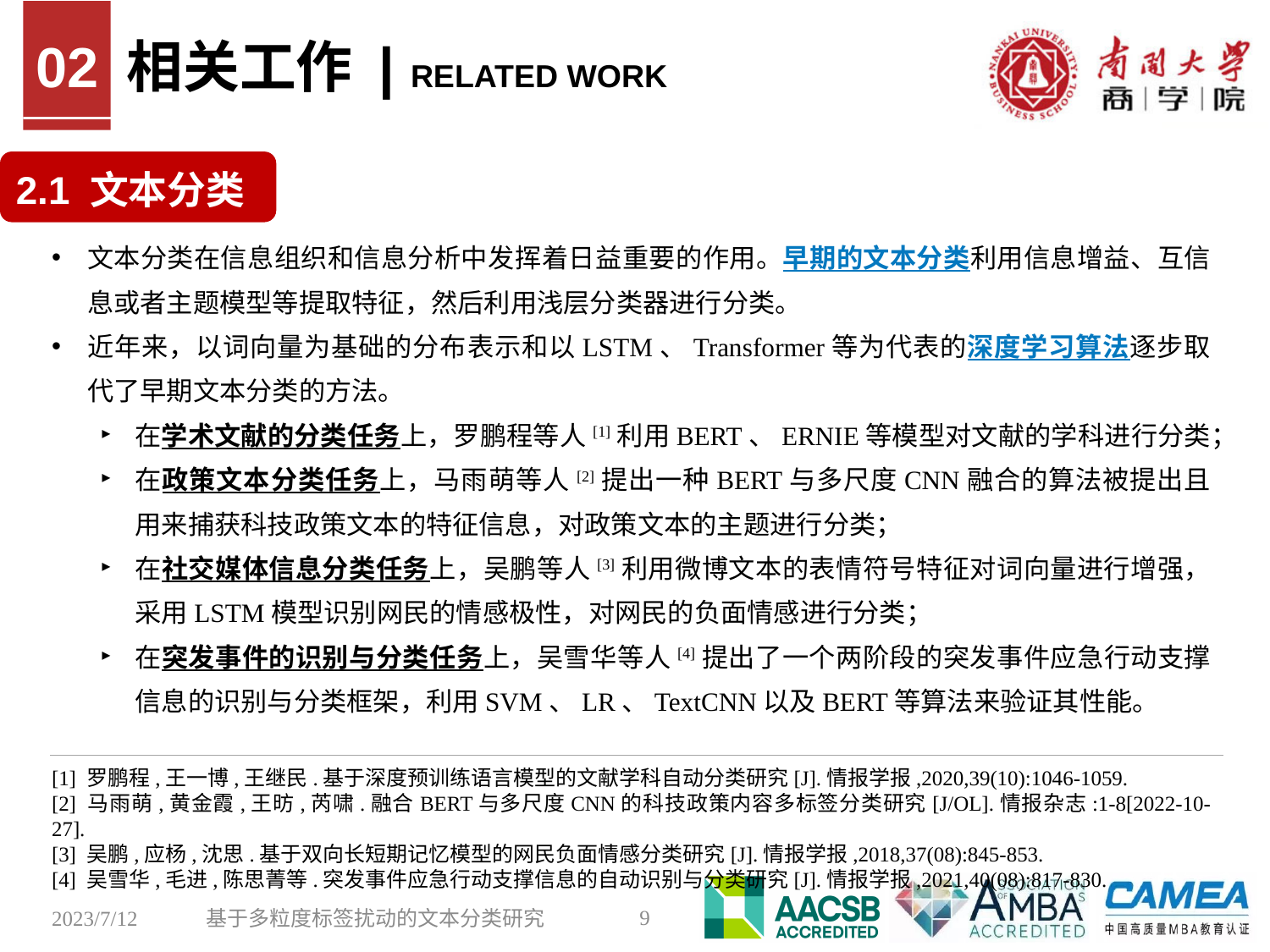

相关工作 | RELATED WORK
02
2.1 文本分类
文本分类在信息组织和信息分析中发挥着日益重要的作用。早期的文本分类利用信息增益、互信息或者主题模型等提取特征，然后利用浅层分类器进行分类。
近年来，以词向量为基础的分布表示和以LSTM、Transformer等为代表的深度学习算法逐步取代了早期文本分类的方法。
在学术文献的分类任务上，罗鹏程等人[1]利用BERT、ERNIE等模型对文献的学科进行分类；
在政策文本分类任务上，马雨萌等人[2]提出一种BERT与多尺度CNN融合的算法被提出且用来捕获科技政策文本的特征信息，对政策文本的主题进行分类；
在社交媒体信息分类任务上，吴鹏等人[3]利用微博文本的表情符号特征对词向量进行增强，采用LSTM模型识别网民的情感极性，对网民的负面情感进行分类；
在突发事件的识别与分类任务上，吴雪华等人[4]提出了一个两阶段的突发事件应急行动支撑信息的识别与分类框架，利用SVM、LR、TextCNN以及BERT等算法来验证其性能。
[1] 罗鹏程,王一博,王继民.基于深度预训练语言模型的文献学科自动分类研究[J].情报学报,2020,39(10):1046-1059.
[2] 马雨萌,黄金霞,王昉,芮啸.融合BERT与多尺度CNN的科技政策内容多标签分类研究[J/OL].情报杂志:1-8[2022-10-27].
[3] 吴鹏,应杨,沈思.基于双向长短期记忆模型的网民负面情感分类研究[J].情报学报,2018,37(08):845-853.
[4] 吴雪华,毛进,陈思菁等.突发事件应急行动支撑信息的自动识别与分类研究[J].情报学报,2021,40(08):817-830.

9
2023/7/12
基于多粒度标签扰动的文本分类研究